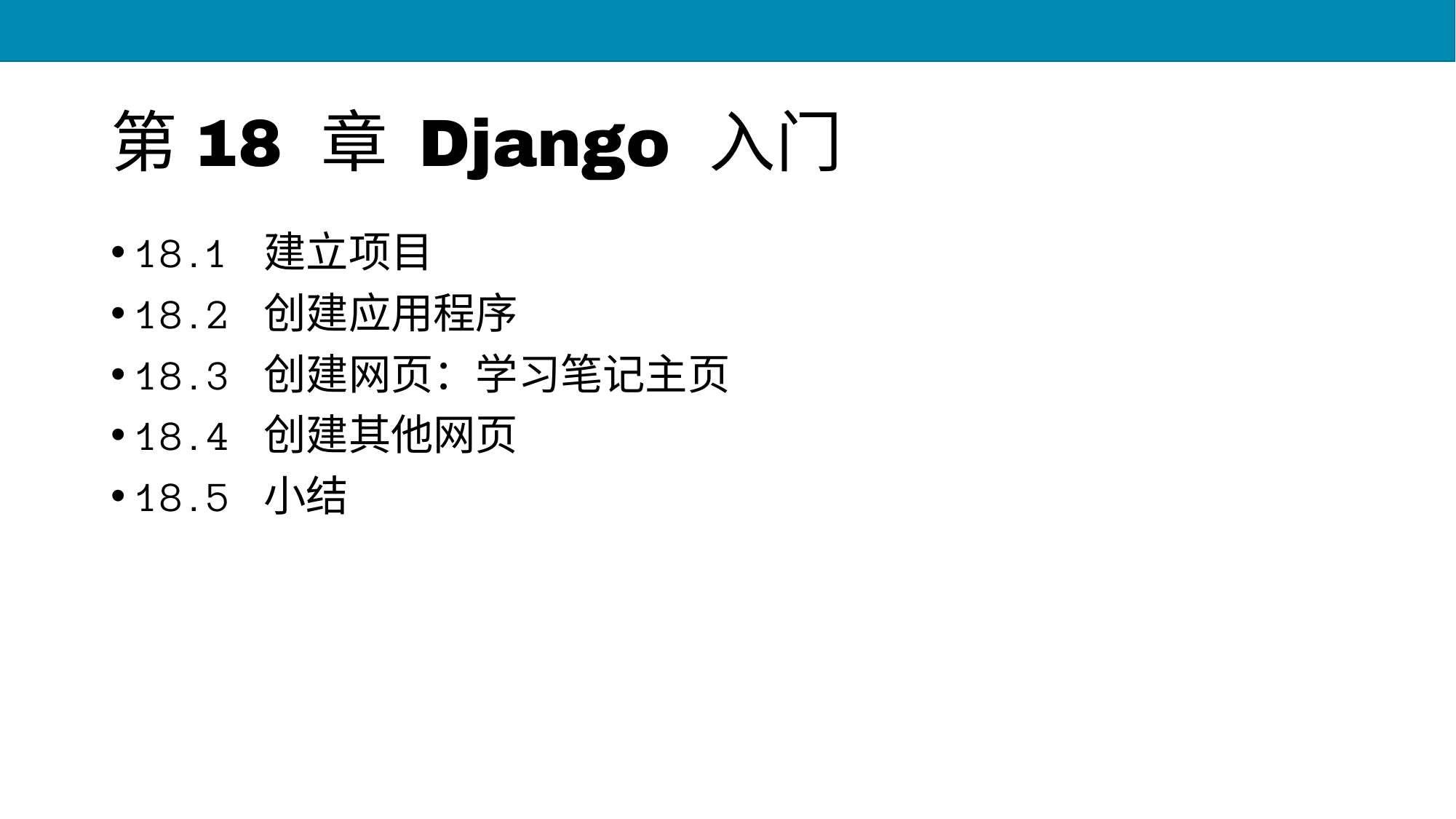

# 第18 章 Django 入门
18.1 建立项目
18.2 创建应用程序
18.3 创建网页：学习笔记主页
18.4 创建其他网页
18.5 小结